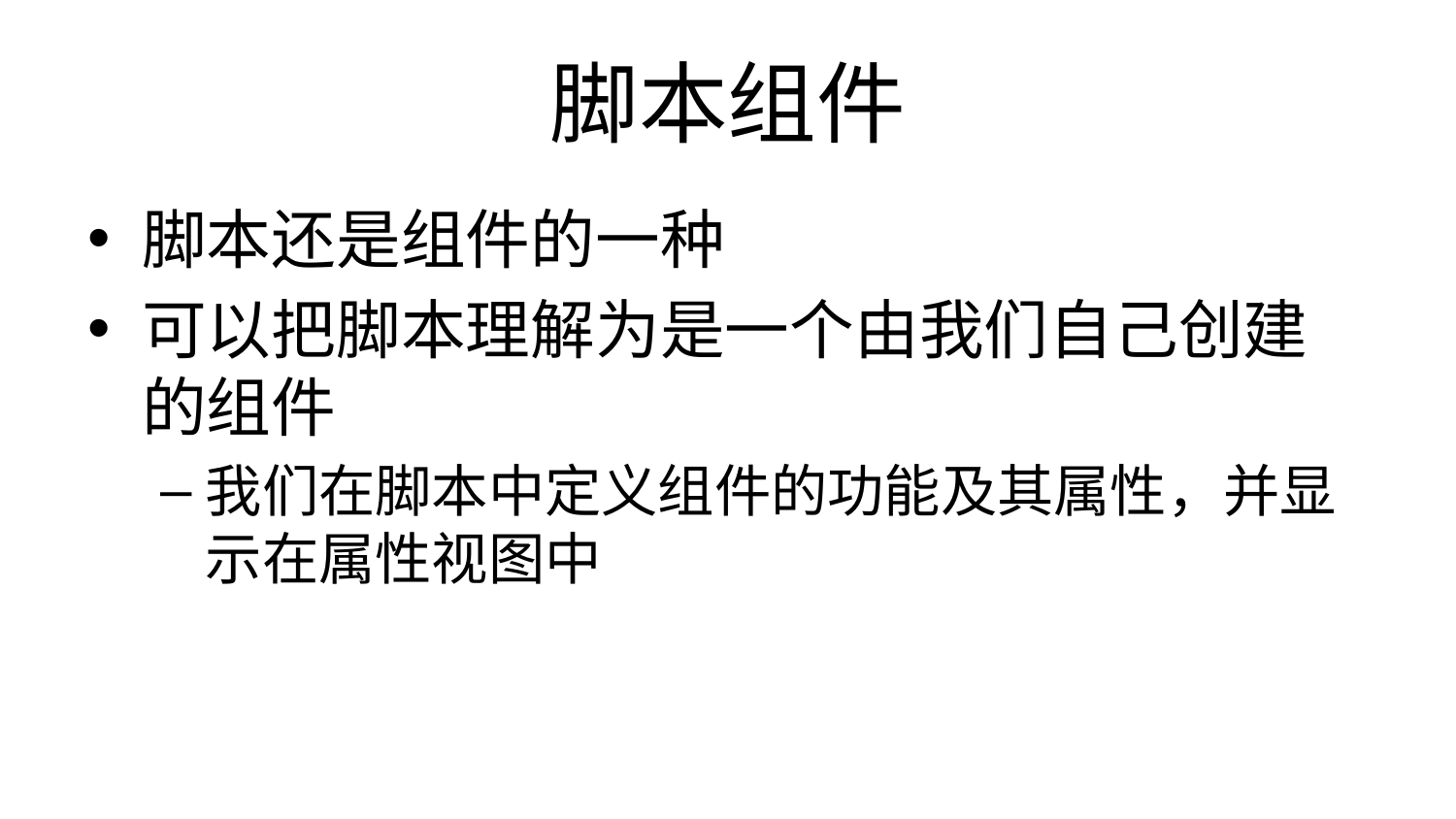

# 脚本组件
脚本还是组件的一种
可以把脚本理解为是一个由我们自己创建的组件
我们在脚本中定义组件的功能及其属性，并显示在属性视图中